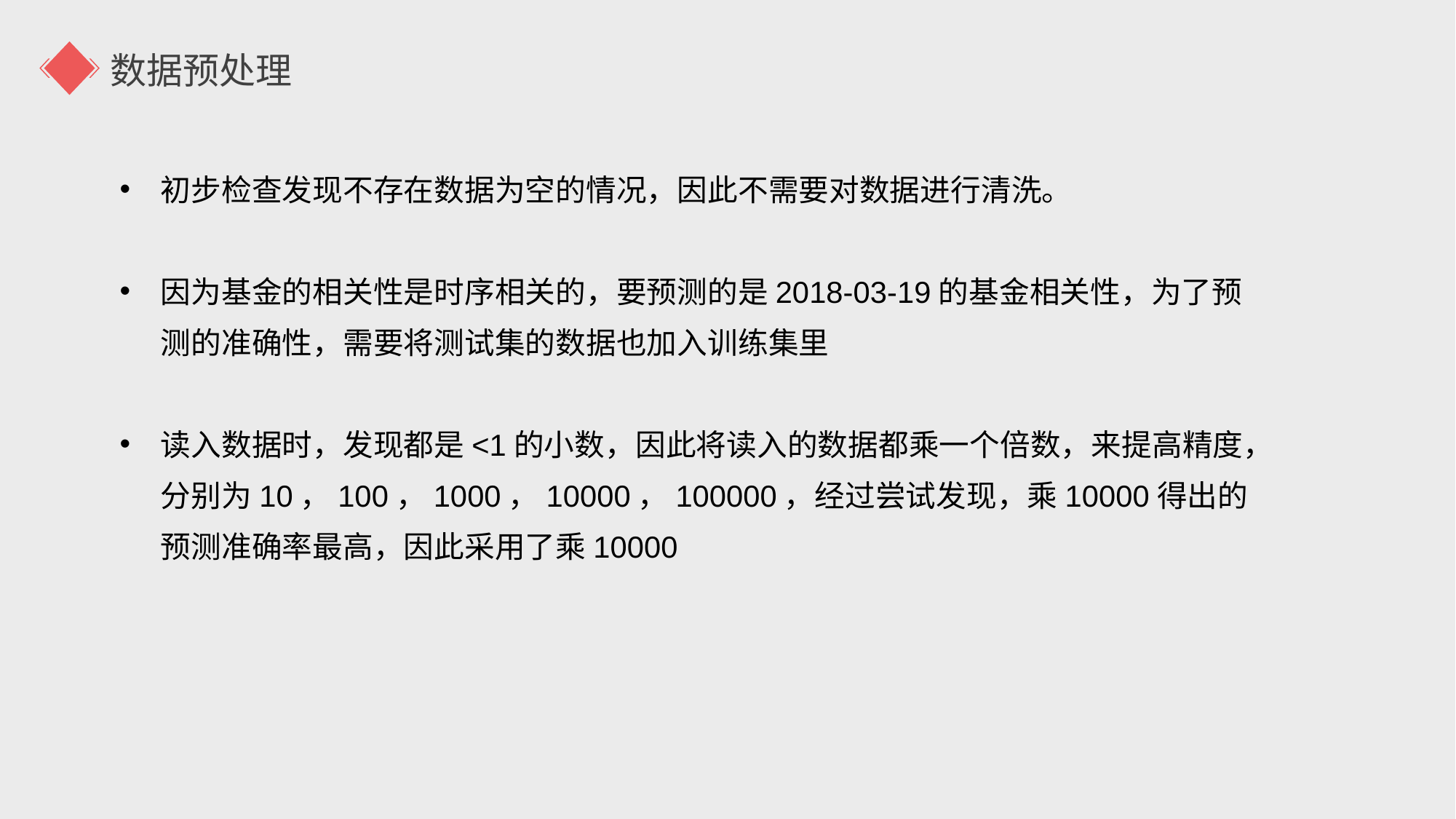

数据预处理
初步检查发现不存在数据为空的情况，因此不需要对数据进行清洗。

因为基金的相关性是时序相关的，要预测的是2018-03-19的基金相关性，为了预测的准确性，需要将测试集的数据也加入训练集里

读入数据时，发现都是<1的小数，因此将读入的数据都乘一个倍数，来提高精度，分别为10，100，1000，10000，100000，经过尝试发现，乘10000得出的预测准确率最高，因此采用了乘10000